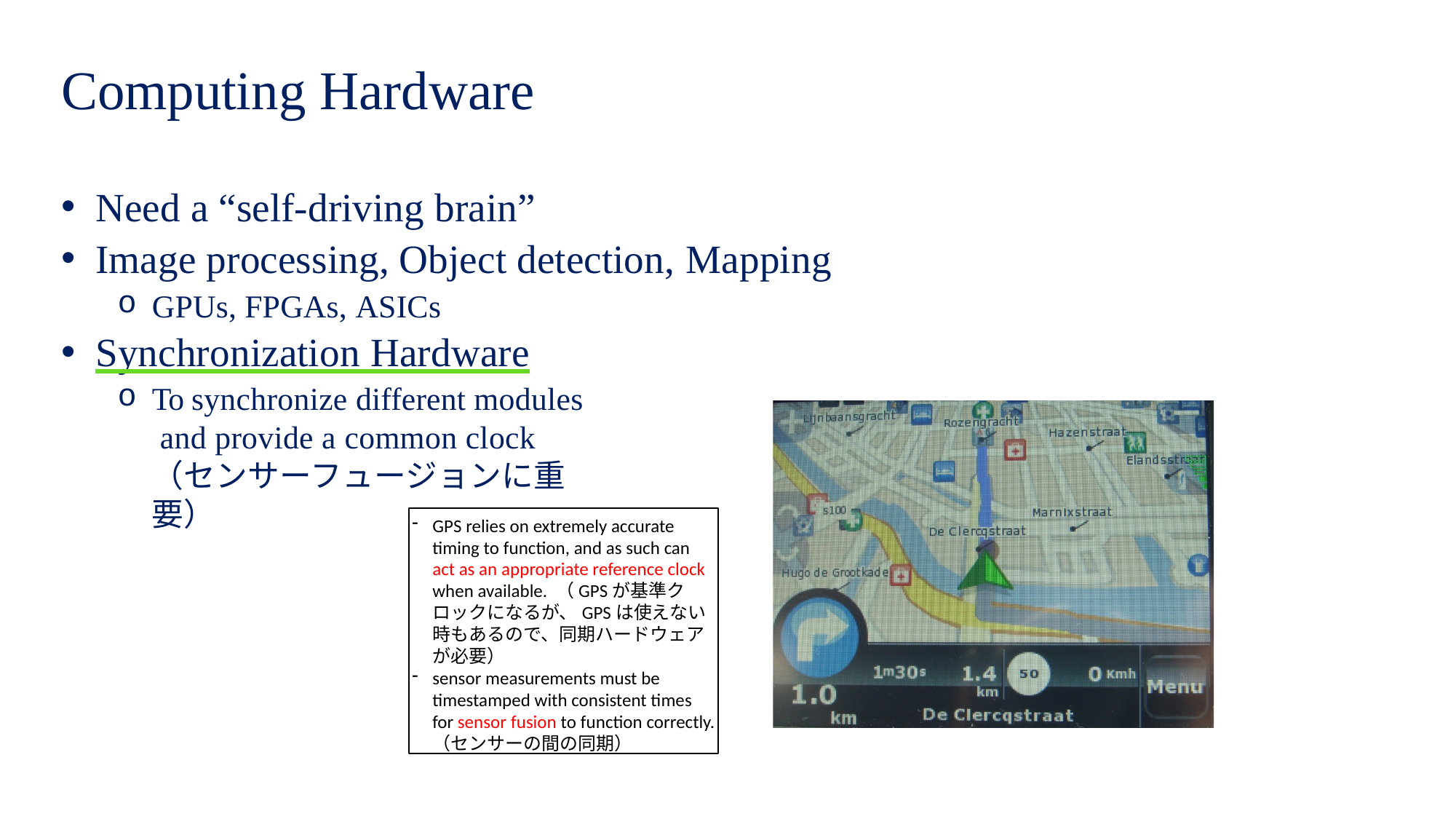

# Computing Hardware
Need a “self-driving brain”
Image processing, Object detection, Mapping
GPUs, FPGAs, ASICs
Synchronization Hardware
To synchronize different modules  and provide a common clock（センサーフュージョンに重要）

GPS relies on extremely accurate timing to function, and as such can act as an appropriate reference clock when available. （GPSが基準クロックになるが、GPSは使えない時もあるので、同期ハードウェアが必要）
sensor measurements must be timestamped with consistent times for sensor fusion to function correctly.（センサーの間の同期）